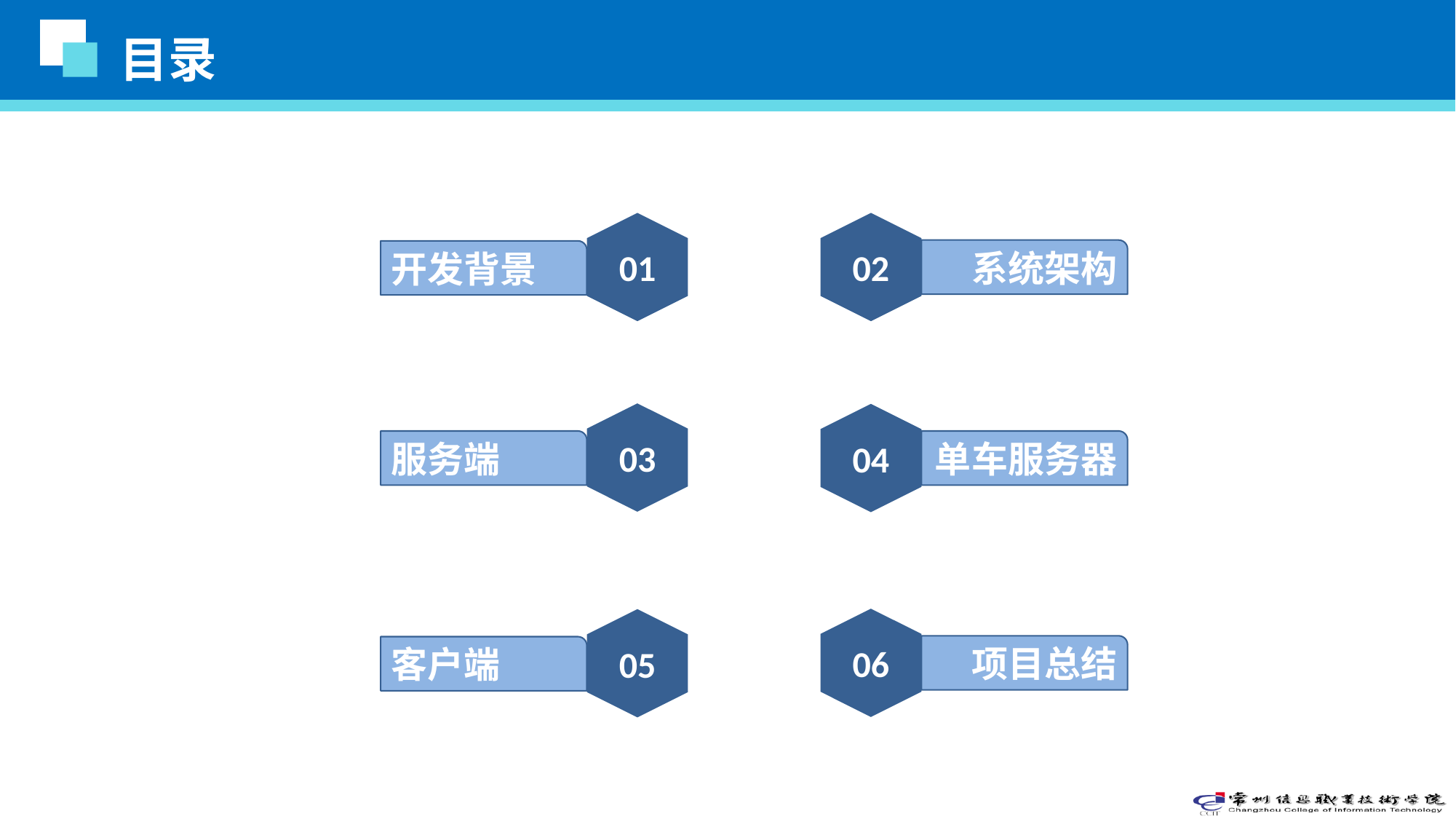

目录

01
02

系统架构

开发背景
03
04

服务端

单车服务器
06
05

项目总结

客户端